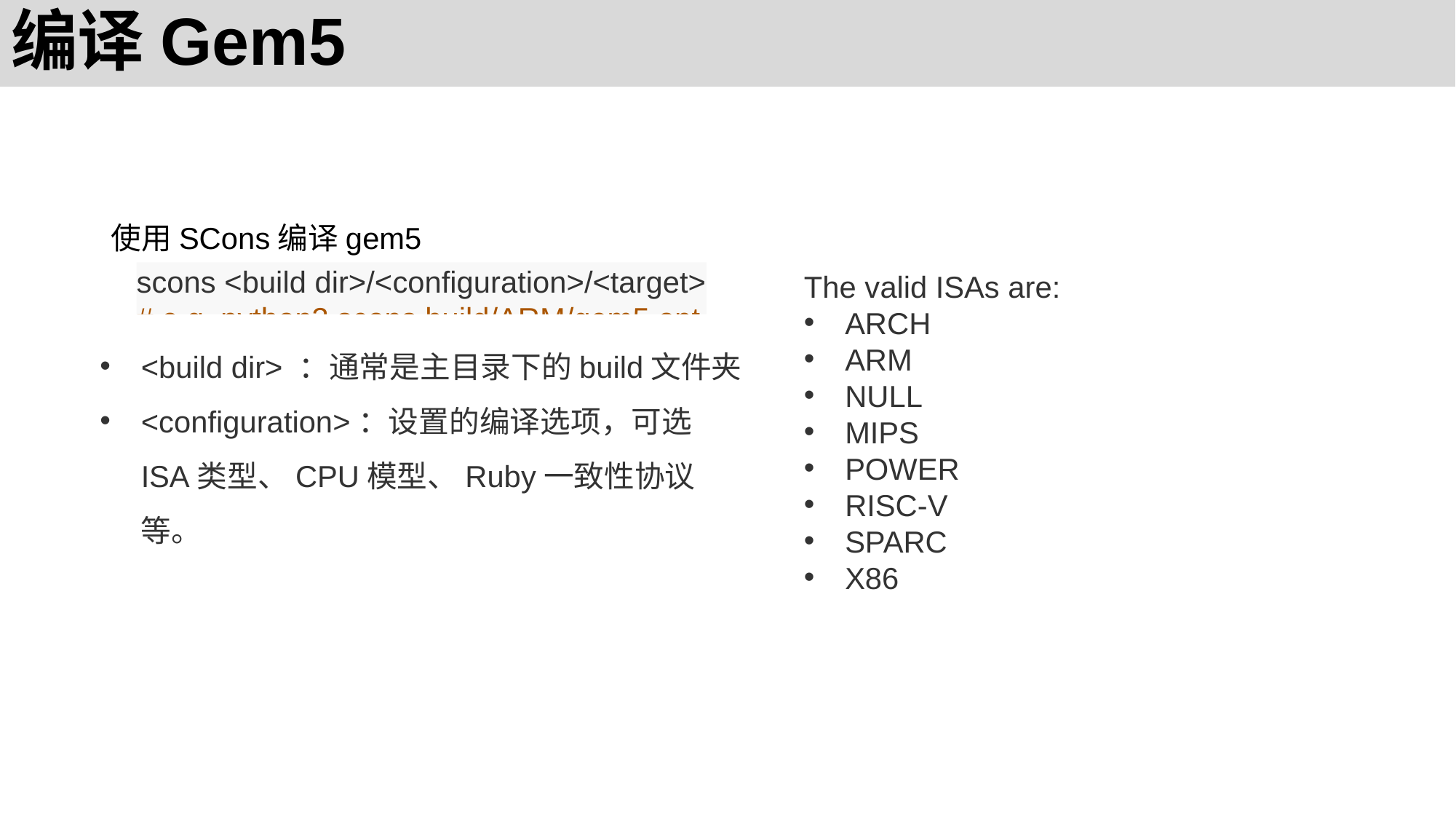

# 编译Gem5
使用SCons编译gem5

scons <build dir>/<configuration>/<target>
# e.g. python3 scons build/ARM/gem5.opt
The valid ISAs are:
ARCH
ARM
NULL
MIPS
POWER
RISC-V
SPARC
X86
<build dir> ：通常是主目录下的build文件夹
<configuration>：设置的编译选项，可选ISA类型、CPU模型、Ruby一致性协议等。